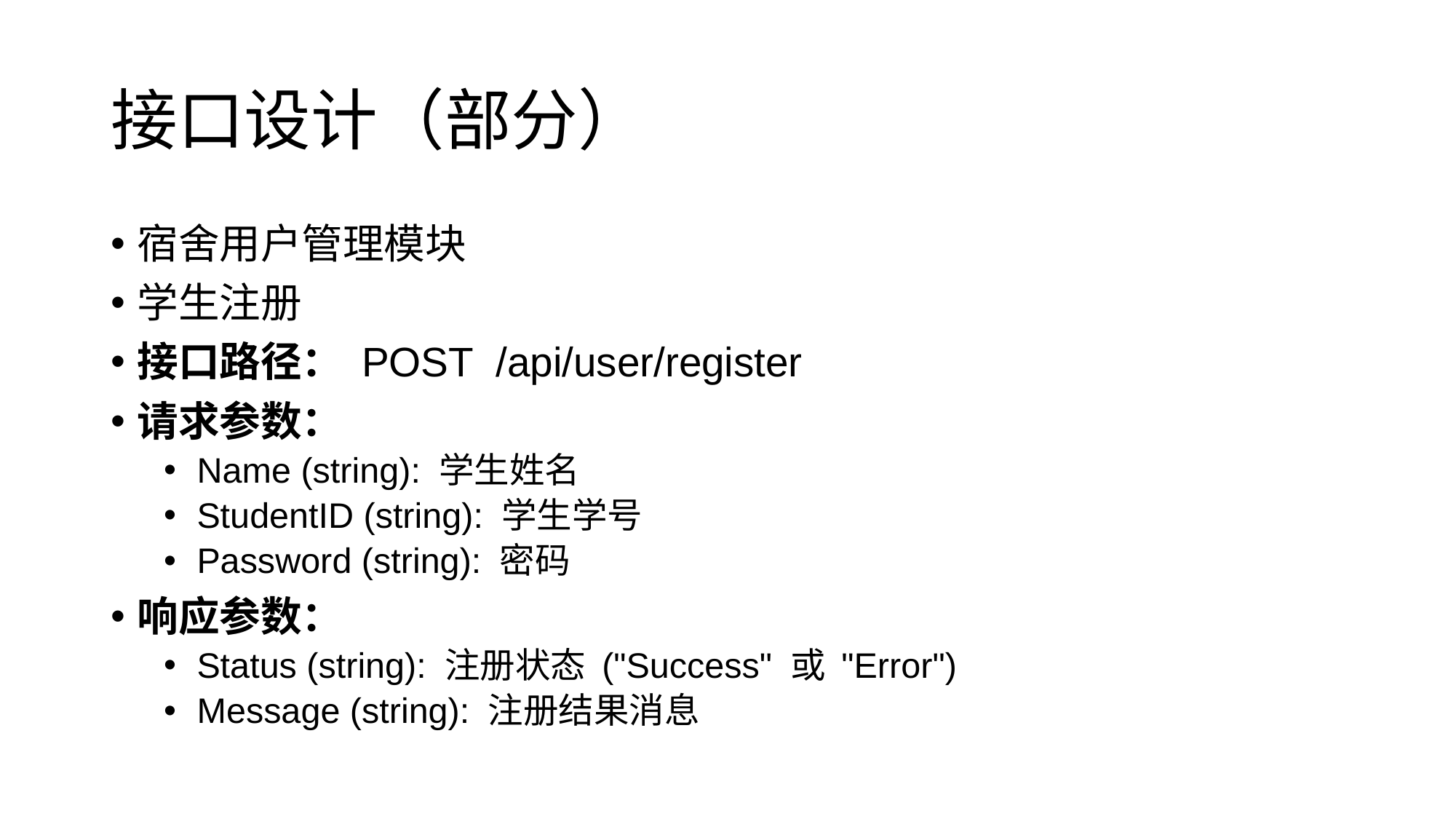

# 接口设计（部分）
宿舍用户管理模块
学生注册
接口路径： POST  /api/user/register
请求参数：
Name (string): 学生姓名
StudentID (string): 学生学号
Password (string): 密码
响应参数：
Status (string): 注册状态 ("Success" 或 "Error")
Message (string): 注册结果消息